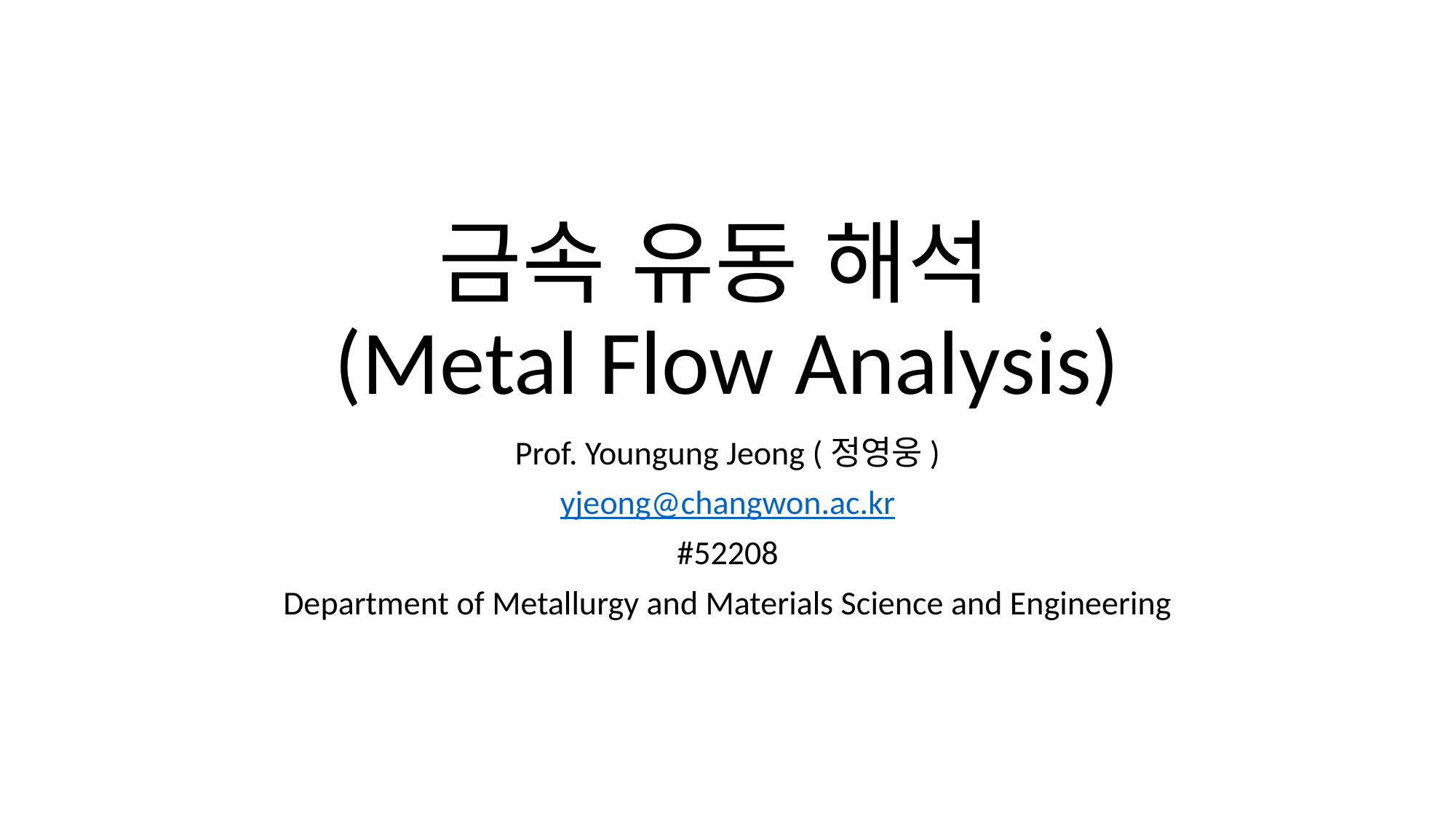

# 금속 유동 해석 (Metal Flow Analysis)
Prof. Youngung Jeong (정영웅)
yjeong@changwon.ac.kr
#52208
Department of Metallurgy and Materials Science and Engineering